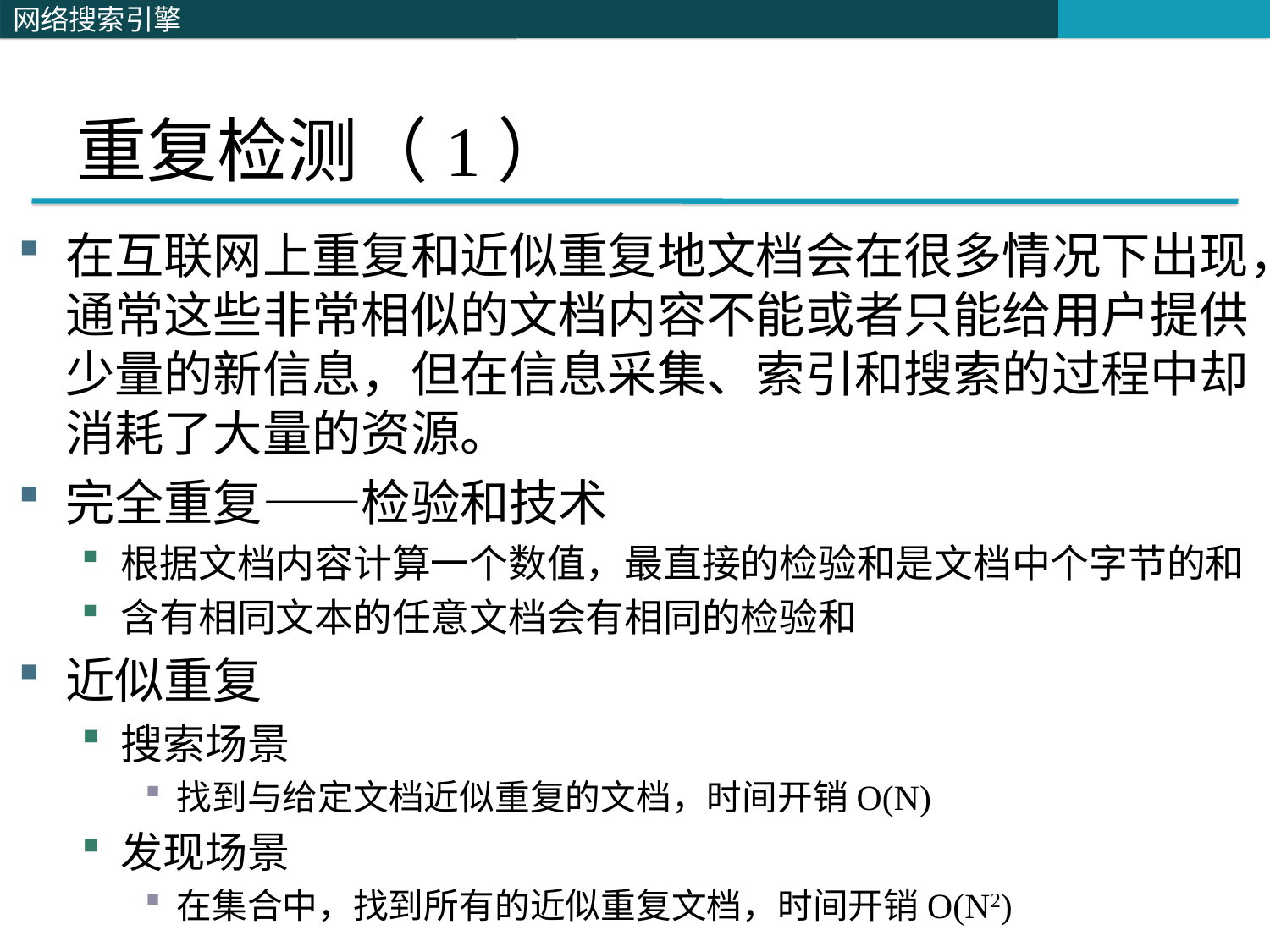

# 重复检测（1）
在互联网上重复和近似重复地文档会在很多情况下出现，通常这些非常相似的文档内容不能或者只能给用户提供少量的新信息，但在信息采集、索引和搜索的过程中却消耗了大量的资源。
完全重复——检验和技术
根据文档内容计算一个数值，最直接的检验和是文档中个字节的和
含有相同文本的任意文档会有相同的检验和
近似重复
搜索场景
找到与给定文档近似重复的文档，时间开销O(N)
发现场景
在集合中，找到所有的近似重复文档，时间开销O(N2)

79